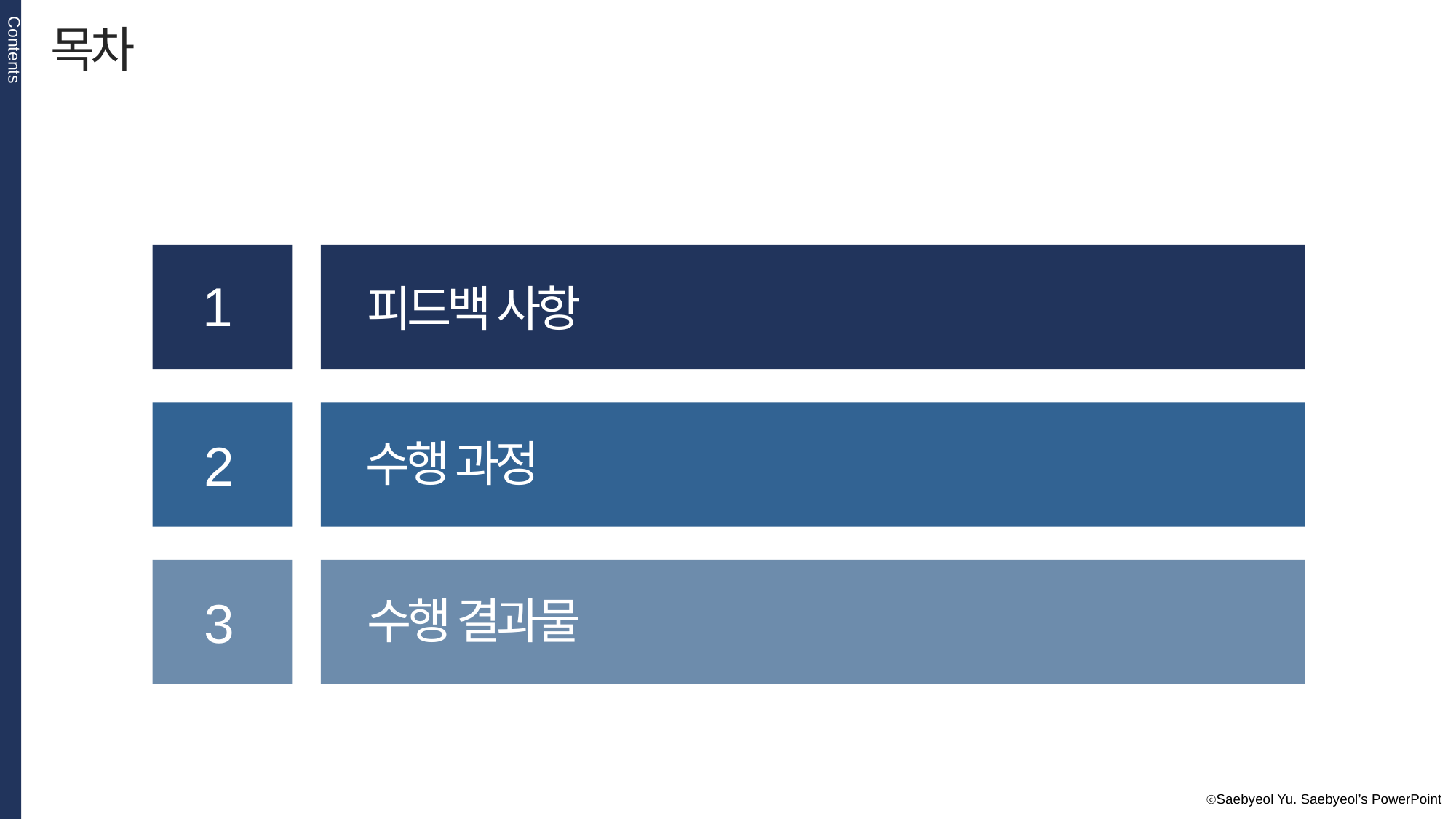

Contents
목차

1
피드백 사항

2
수행 과정

3
수행 결과물